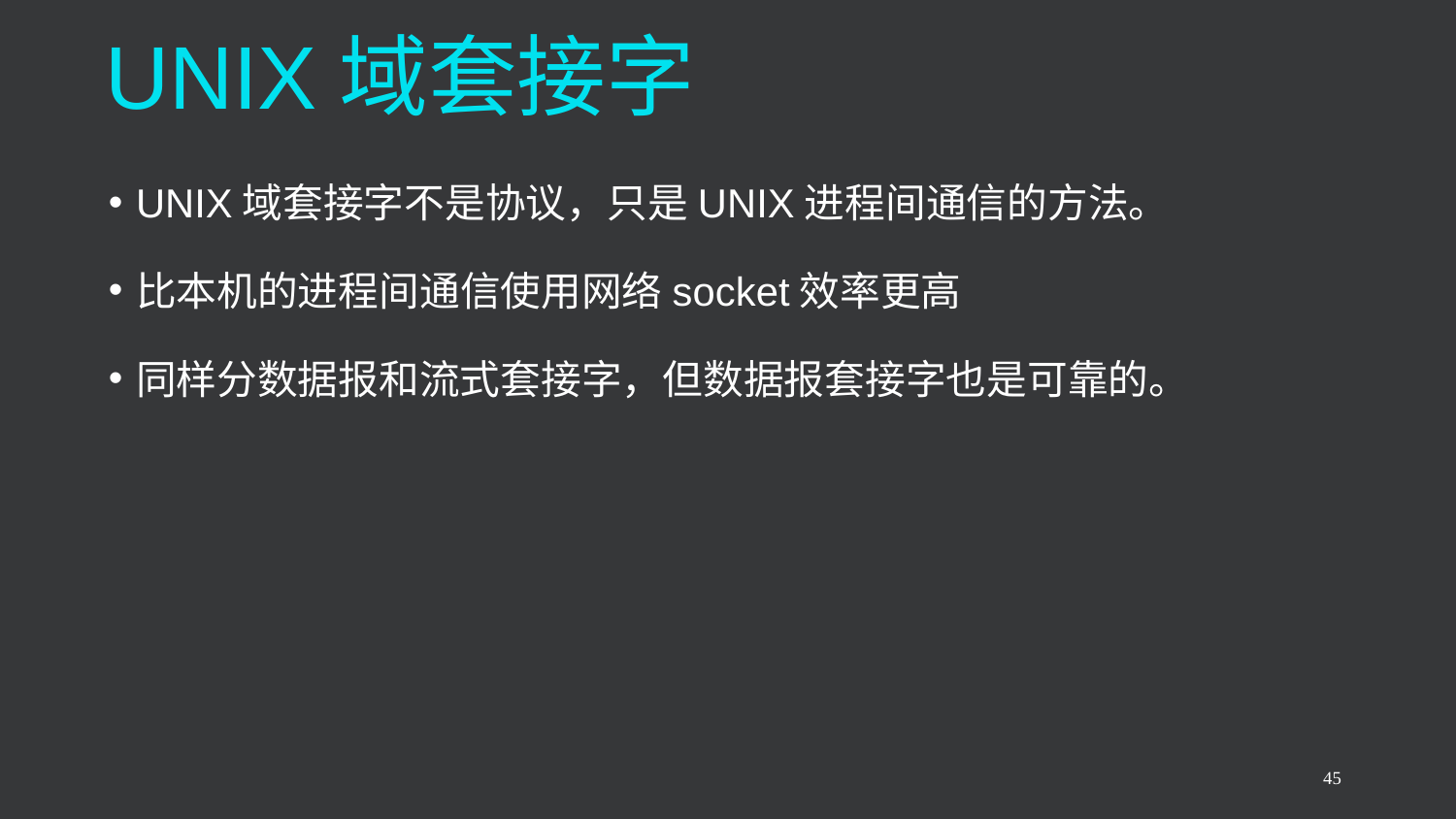

# UNIX域套接字
UNIX域套接字不是协议，只是UNIX进程间通信的方法。
比本机的进程间通信使用网络socket效率更高
同样分数据报和流式套接字，但数据报套接字也是可靠的。

45